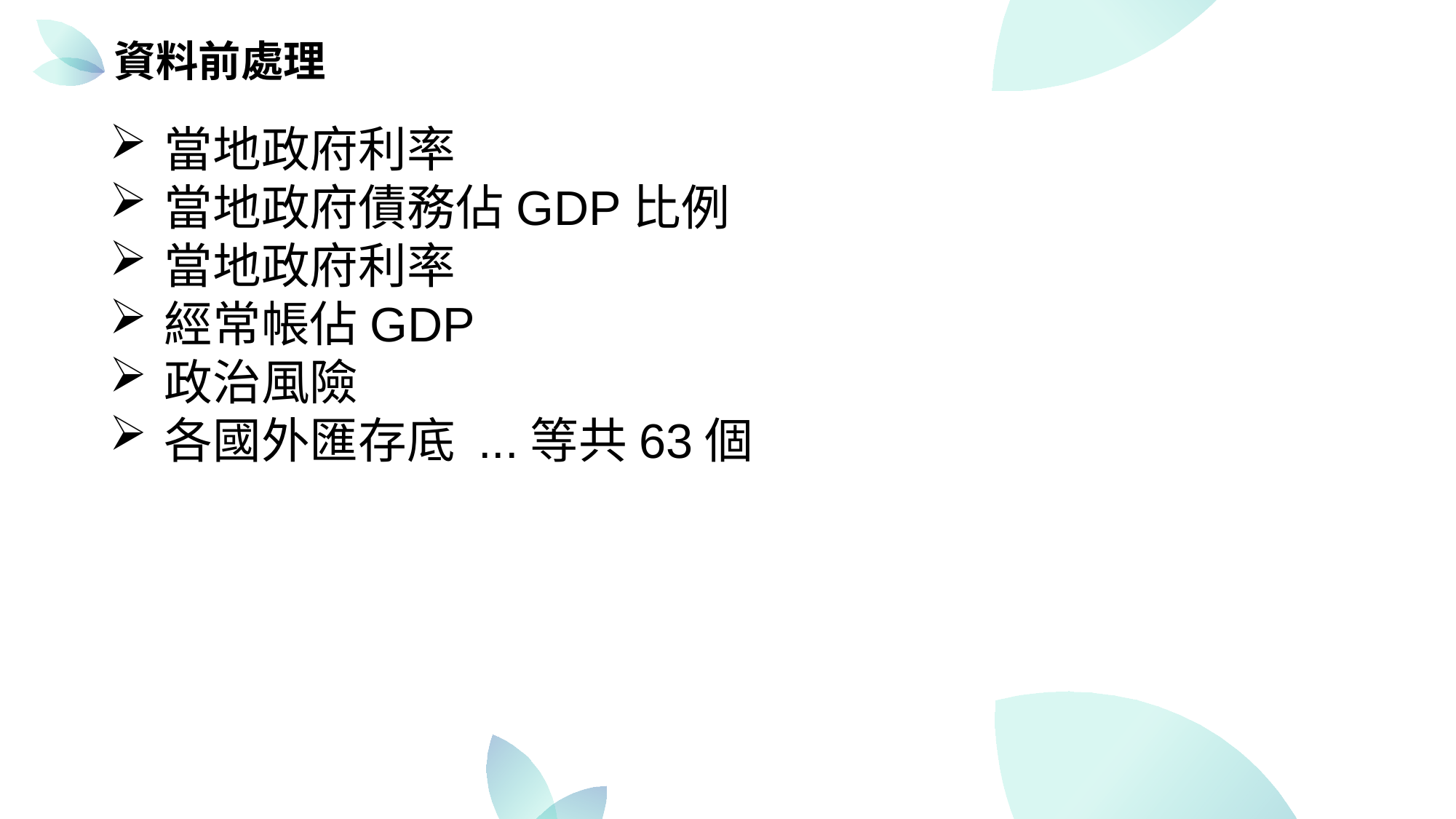

資料前處理

當地政府利率
當地政府債務佔GDP比例
當地政府利率
經常帳佔GDP
政治風險
各國外匯存底 ...等共63個